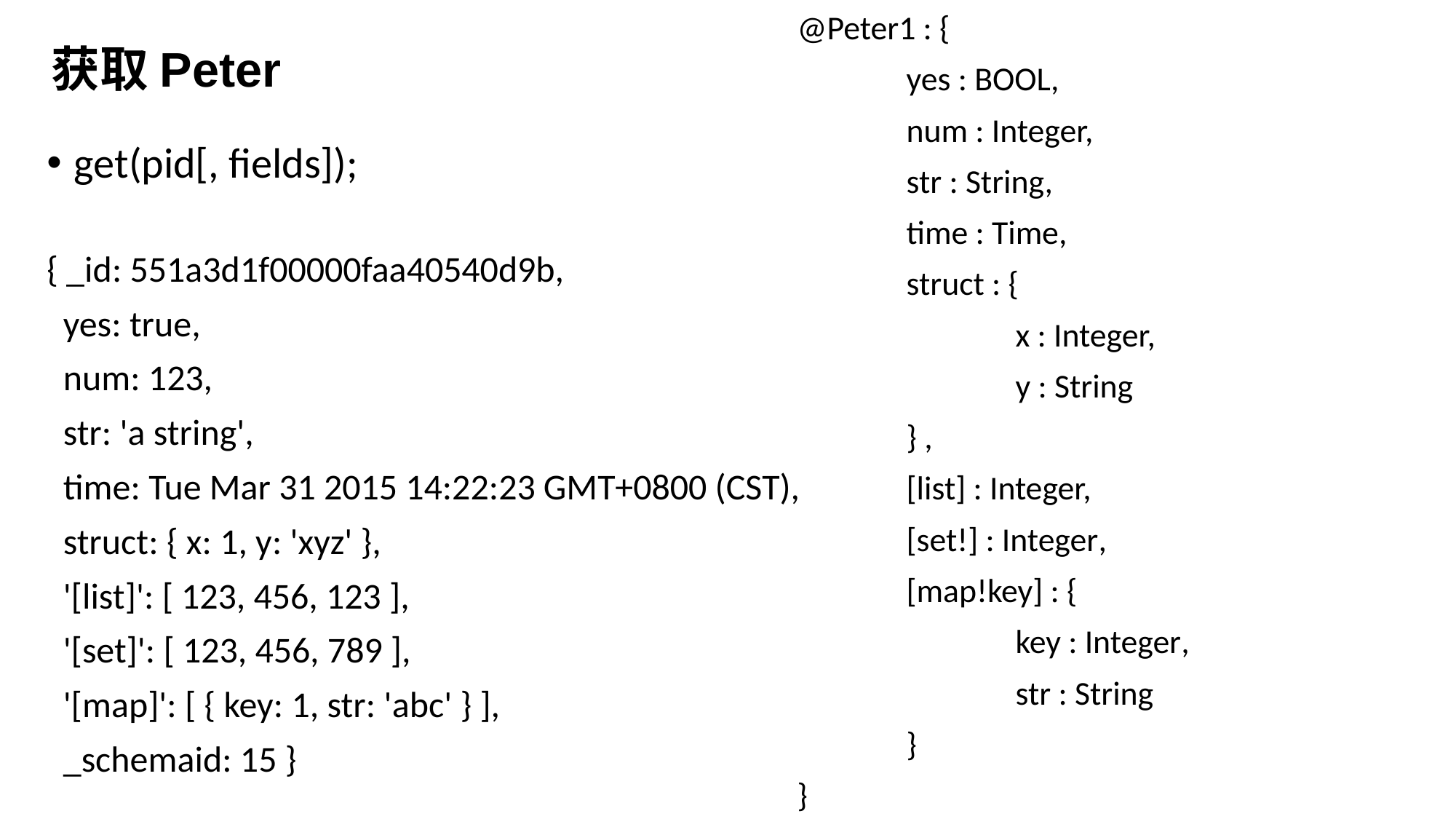

@Peter1 : {
	yes : BOOL,
	num : Integer,
	str : String,
	time : Time,
	struct : {
		x : Integer,
		y : String
	} ,
	[list] : Integer,
	[set!] : Integer,
	[map!key] : {
  		key : Integer,
		str : String
	}
}
获取Peter
get(pid[, fields]);

{ _id: 551a3d1f00000faa40540d9b,
  yes: true,
  num: 123,
  str: 'a string',
  time: Tue Mar 31 2015 14:22:23 GMT+0800 (CST),
  struct: { x: 1, y: 'xyz' },
  '[list]': [ 123, 456, 123 ],
  '[set]': [ 123, 456, 789 ],
  '[map]': [ { key: 1, str: 'abc' } ],
  _schemaid: 15 }